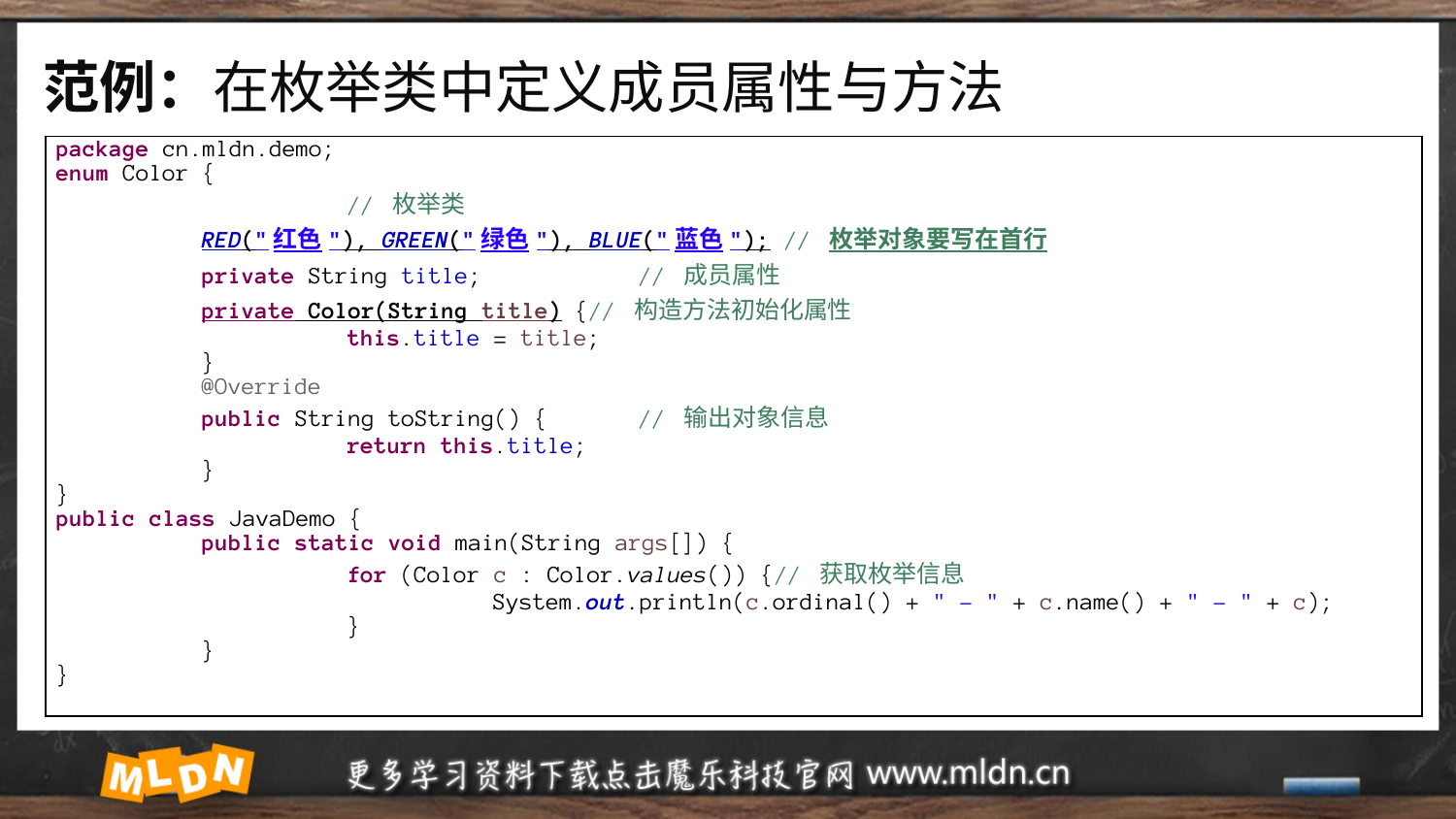

# 范例：在枚举类中定义成员属性与方法
| package cn.mldn.demo; enum Color { // 枚举类 RED("红色"), GREEN("绿色"), BLUE("蓝色"); // 枚举对象要写在首行 private String title; // 成员属性 private Color(String title) {// 构造方法初始化属性 this.title = title; } @Override public String toString() { // 输出对象信息 return this.title; } } public class JavaDemo { public static void main(String args[]) { for (Color c : Color.values()) {// 获取枚举信息 System.out.println(c.ordinal() + " - " + c.name() + " - " + c); } } } |
| --- |